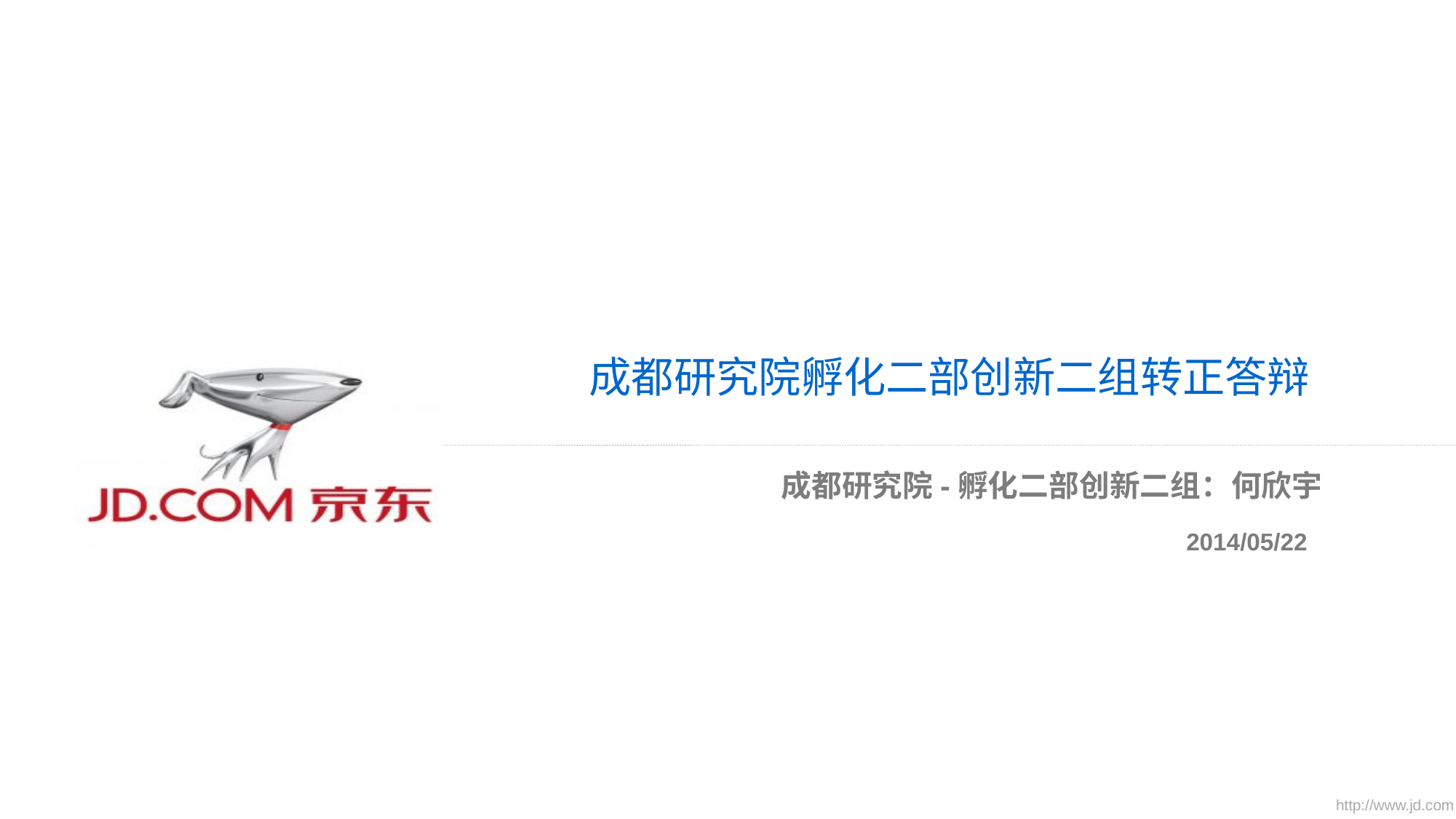

# 成都研究院孵化二部创新二组转正答辩
成都研究院-孵化二部创新二组：何欣宇
2014/05/22